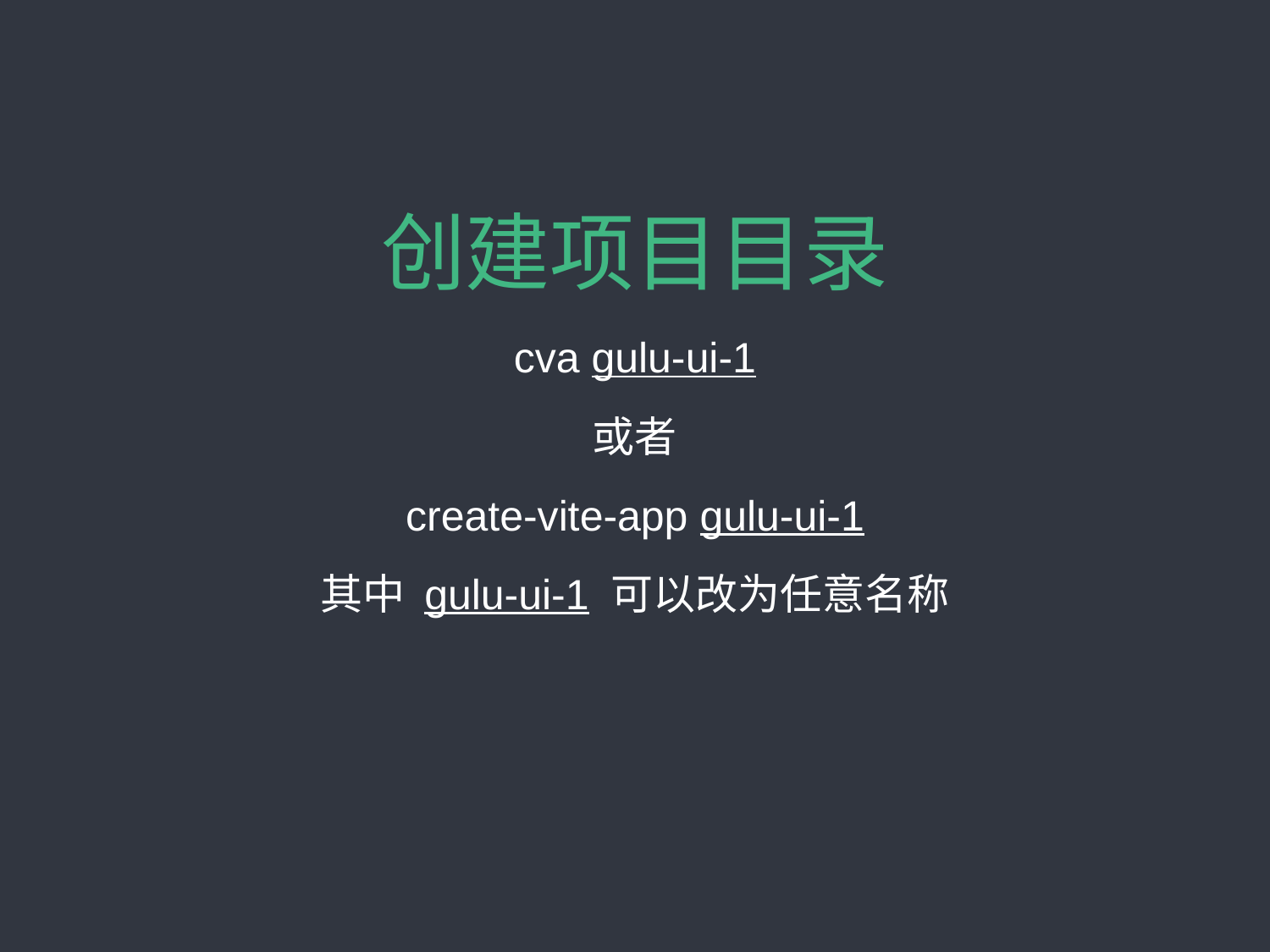

# 创建项目目录
cva gulu-ui-1
或者
create-vite-app gulu-ui-1
其中 gulu-ui-1 可以改为任意名称